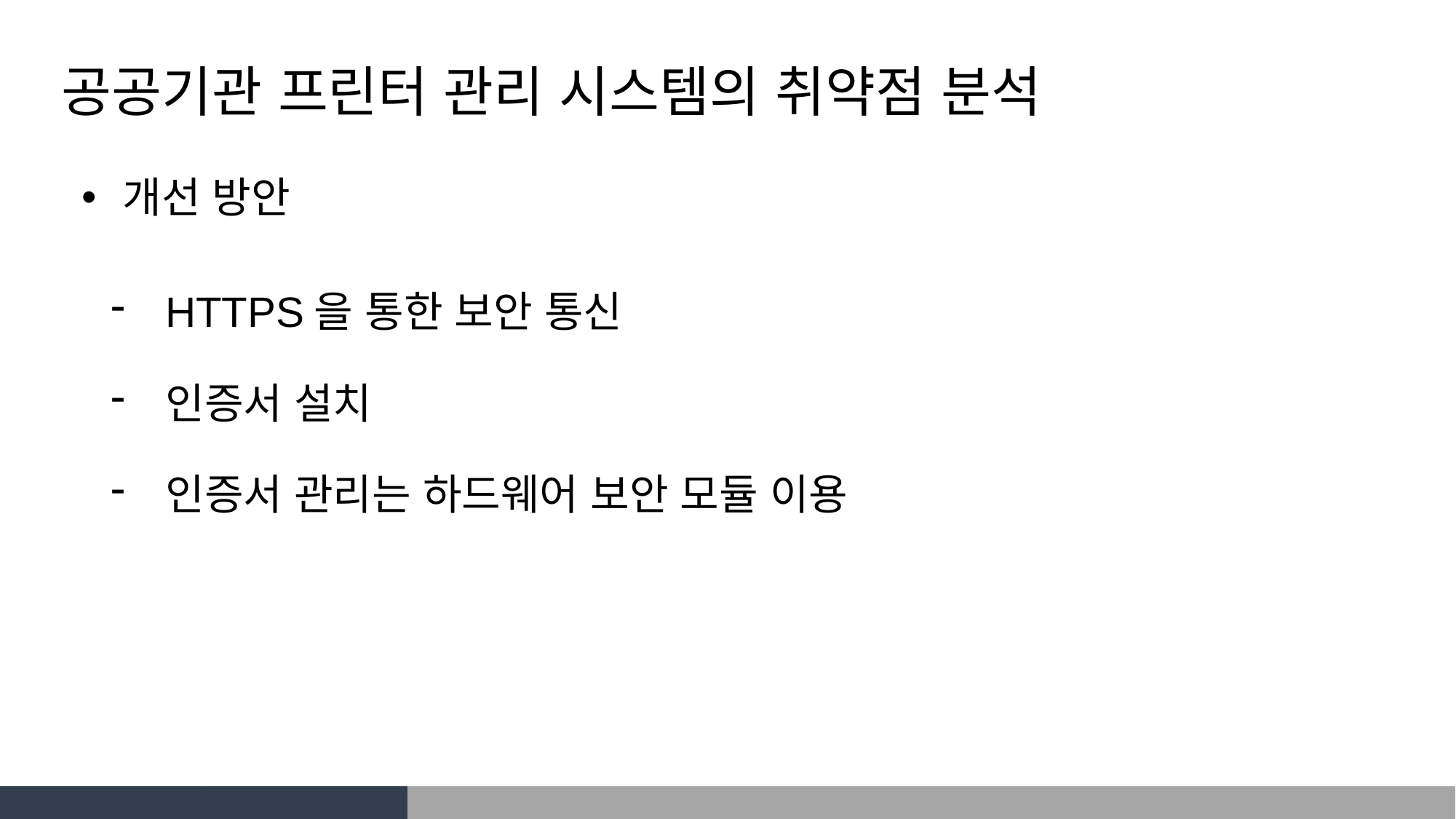

공공기관 프린터 관리 시스템의 취약점 분석
개선 방안
HTTPS을 통한 보안 통신

인증서 설치

인증서 관리는 하드웨어 보안 모듈 이용